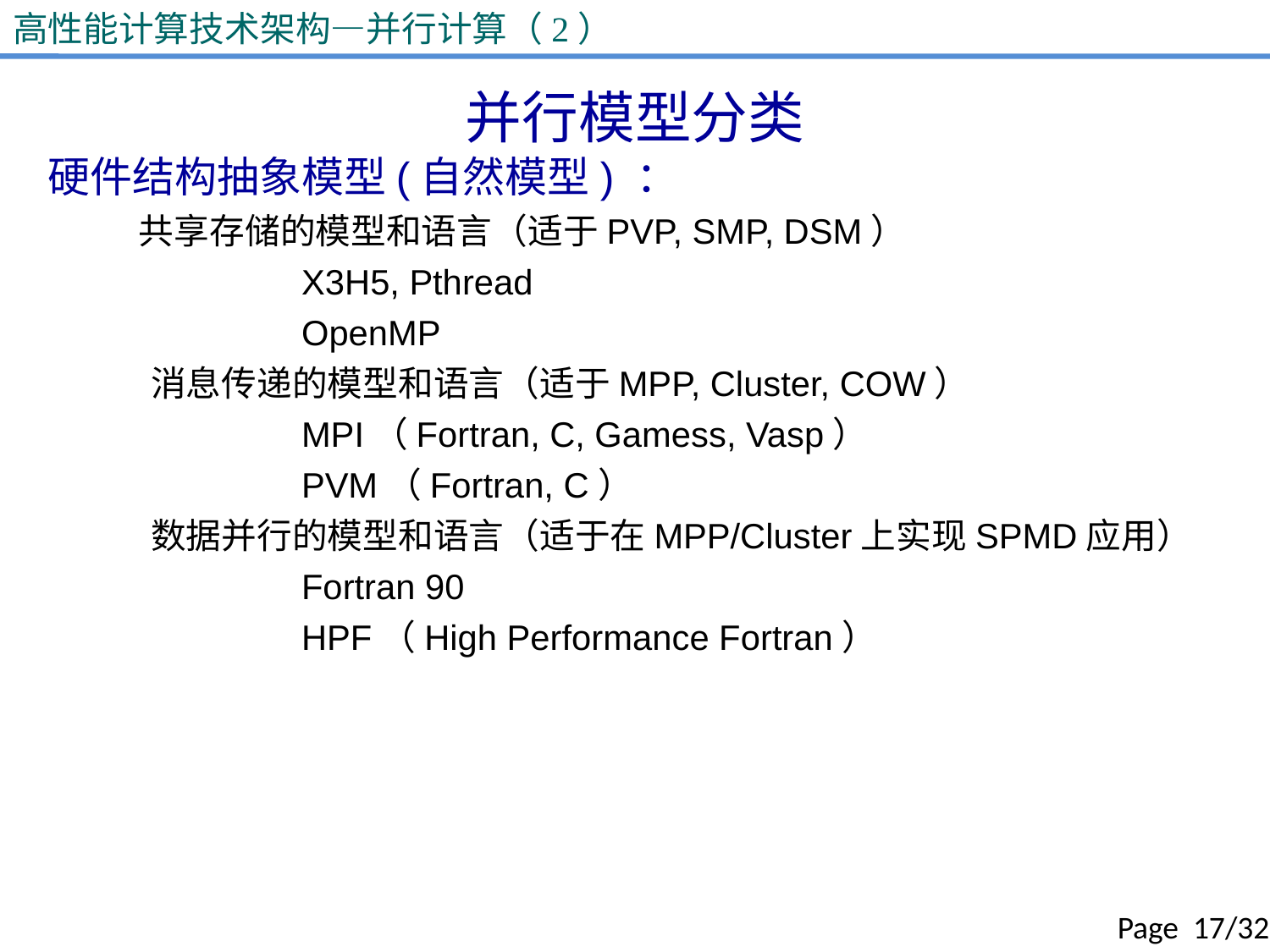

# 高性能计算技术架构—并行计算（2）

并行模型分类
硬件结构抽象模型(自然模型) ：
    共享存储的模型和语言（适于PVP, SMP, DSM）
	X3H5, Pthread
	OpenMP
    消息传递的模型和语言（适于MPP, Cluster, COW）
	MPI（Fortran, C, Gamess, Vasp）
	PVM（Fortran, C）
    数据并行的模型和语言（适于在MPP/Cluster上实现SPMD应用）
	Fortran 90
	HPF（High Performance Fortran）
Page  17/32
几种并行计算机的结构